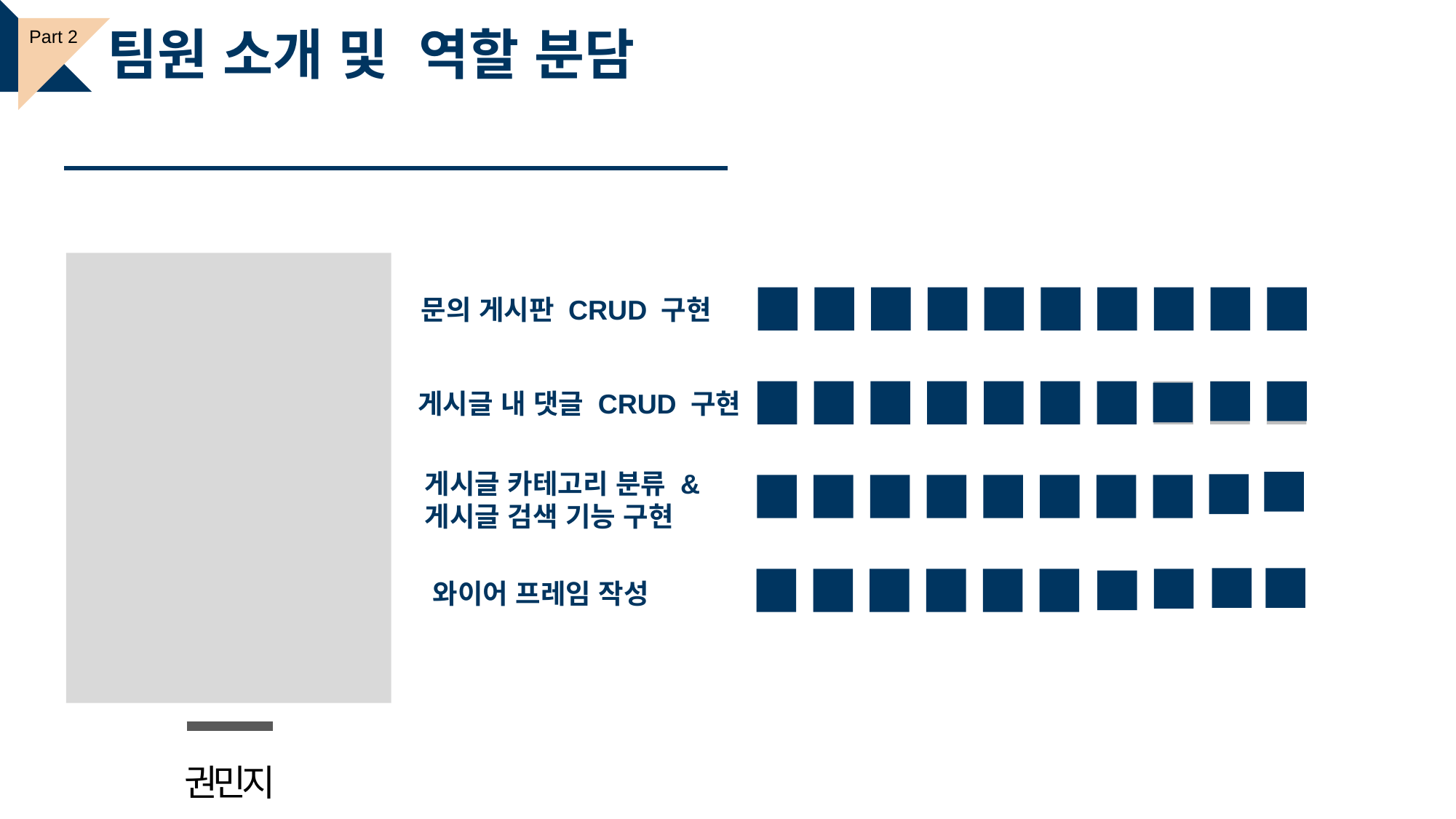

팀원 소개 및  역할 분담

Part 2

문의 게시판 CRUD 구현

게시글 내 댓글 CRUD 구현

게시글 카테고리 분류 &
게시글 검색 기능 구현

와이어 프레임 작성

권민지